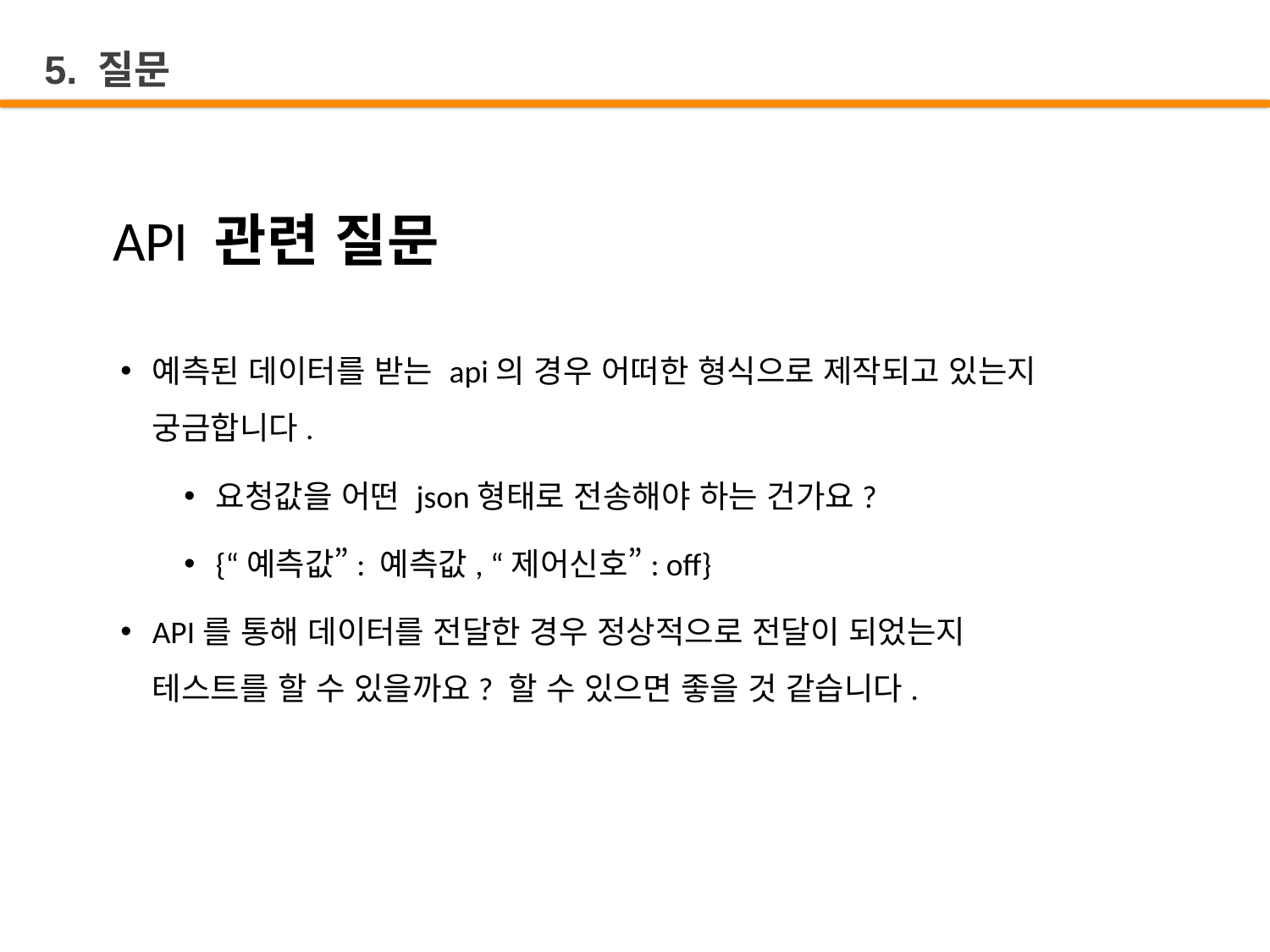

5. 질문
API 관련 질문
예측된 데이터를 받는 api의 경우 어떠한 형식으로 제작되고 있는지 궁금합니다.
요청값을 어떤 json형태로 전송해야 하는 건가요?
{“예측값”: 예측값, “제어신호”: off}
API를 통해 데이터를 전달한 경우 정상적으로 전달이 되었는지 테스트를 할 수 있을까요? 할 수 있으면 좋을 것 같습니다.